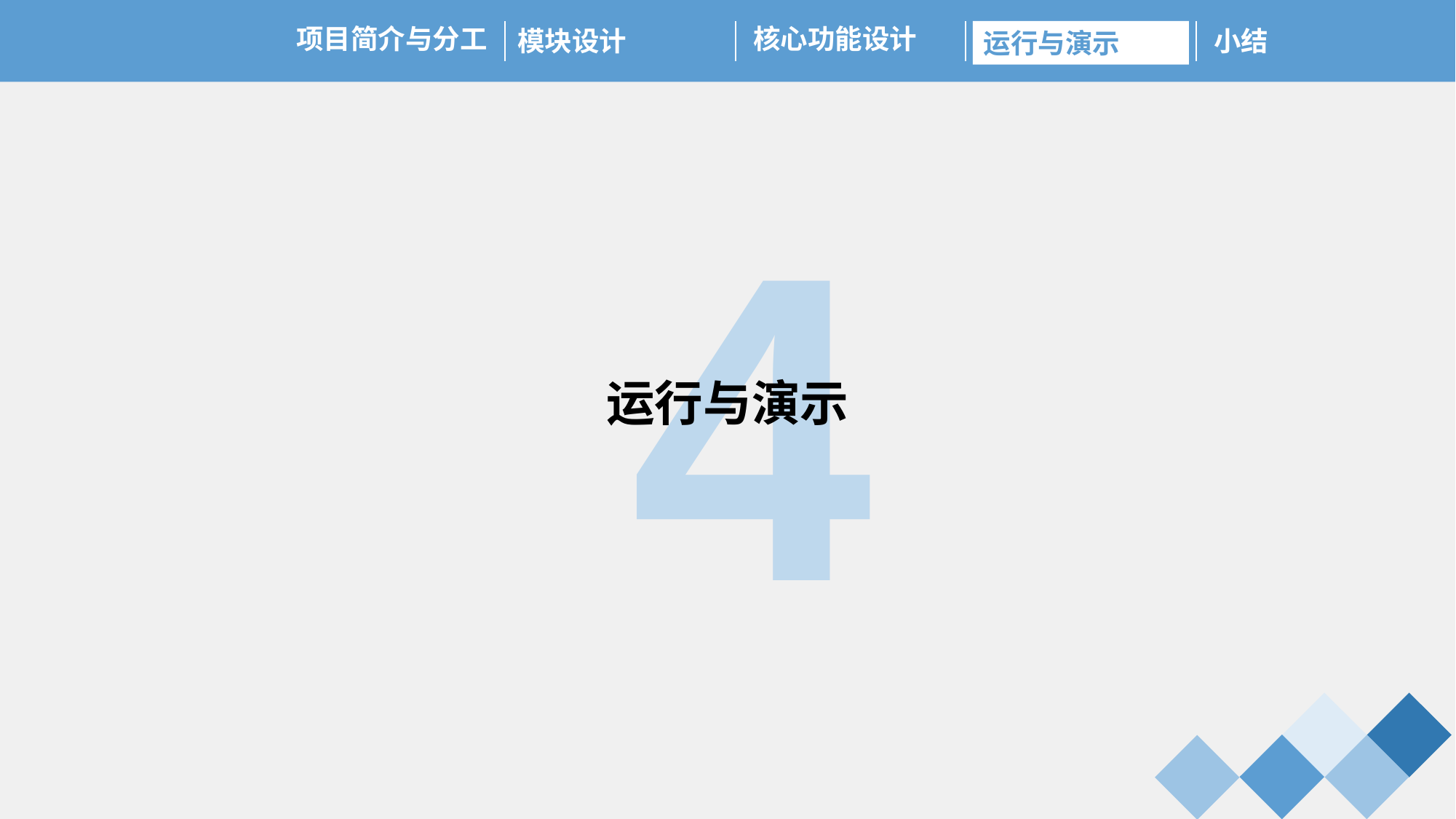

项目简介与分工
核心功能设计
模块设计
运行与演示
小结
运行与演示
4
运行与演示